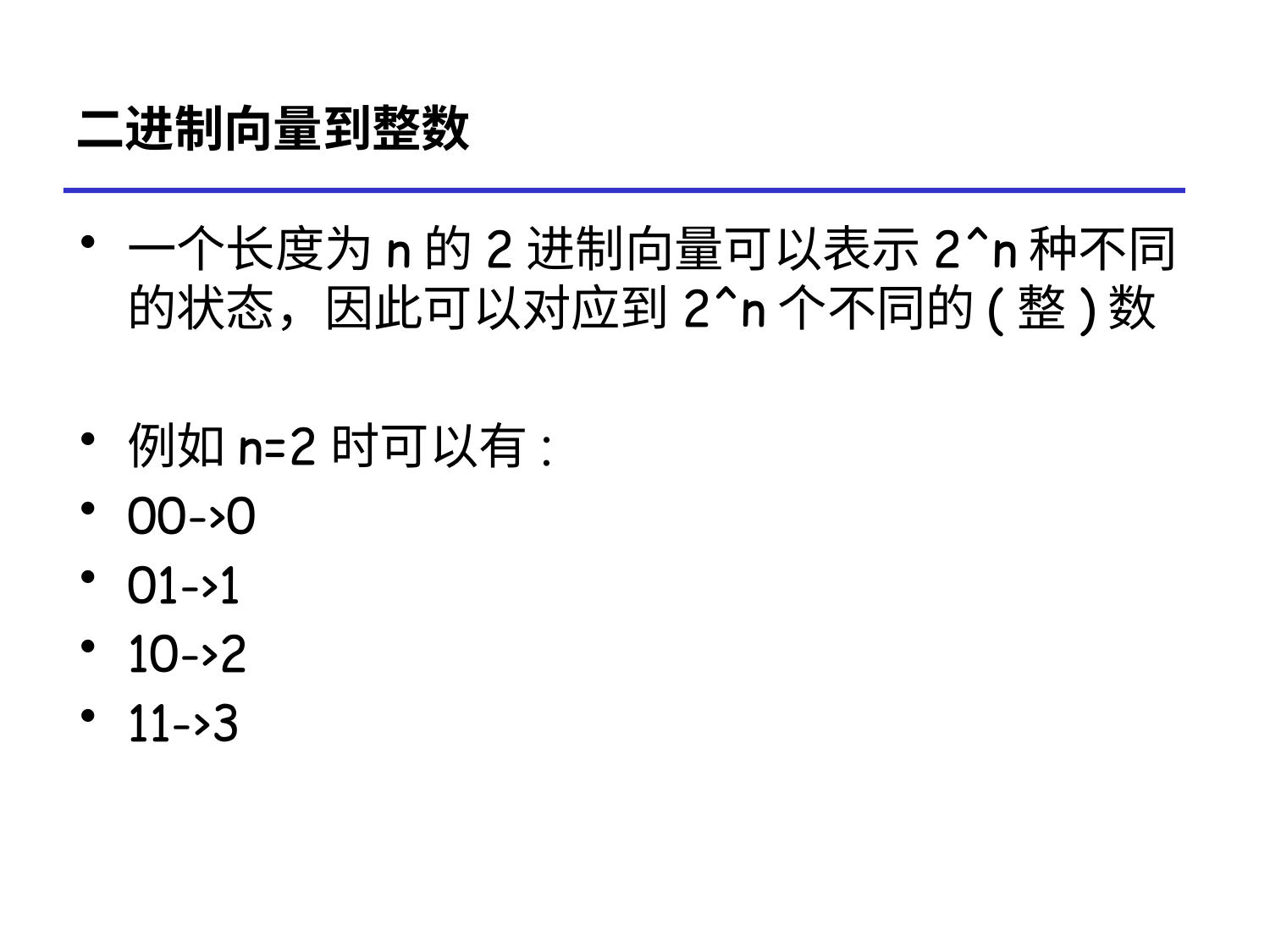

# 二进制向量到整数
一个长度为n的2进制向量可以表示2^n种不同的状态，因此可以对应到2^n个不同的(整)数

例如n=2时可以有:
00->0
01->1
10->2
11->3